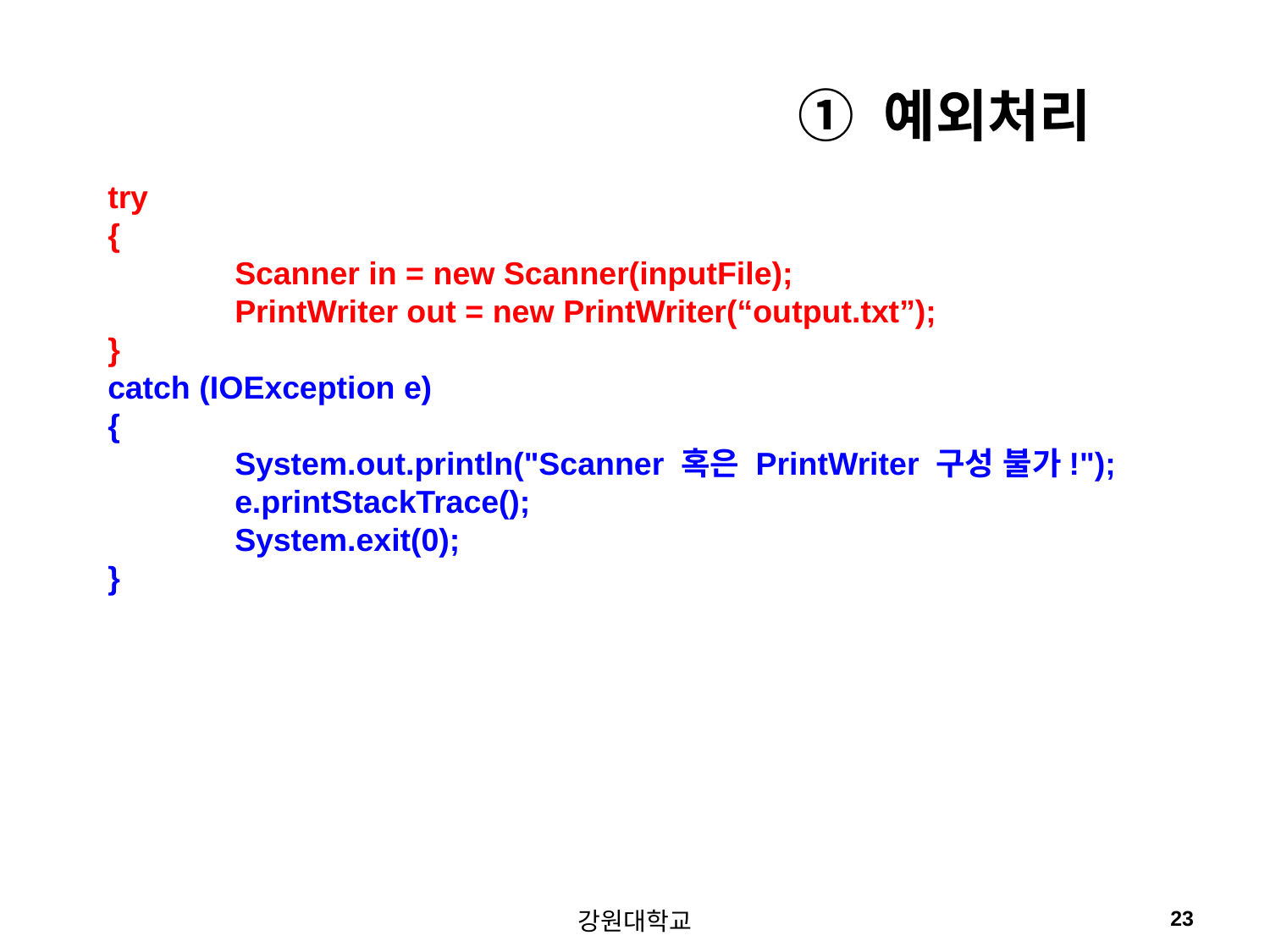

① 예외처리
try
{
	Scanner in = new Scanner(inputFile);
	PrintWriter out = new PrintWriter(“output.txt”);
}
catch (IOException e)
{
	System.out.println("Scanner 혹은 PrintWriter 구성 불가!");
	e.printStackTrace();
	System.exit(0);
}

강원대학교
23